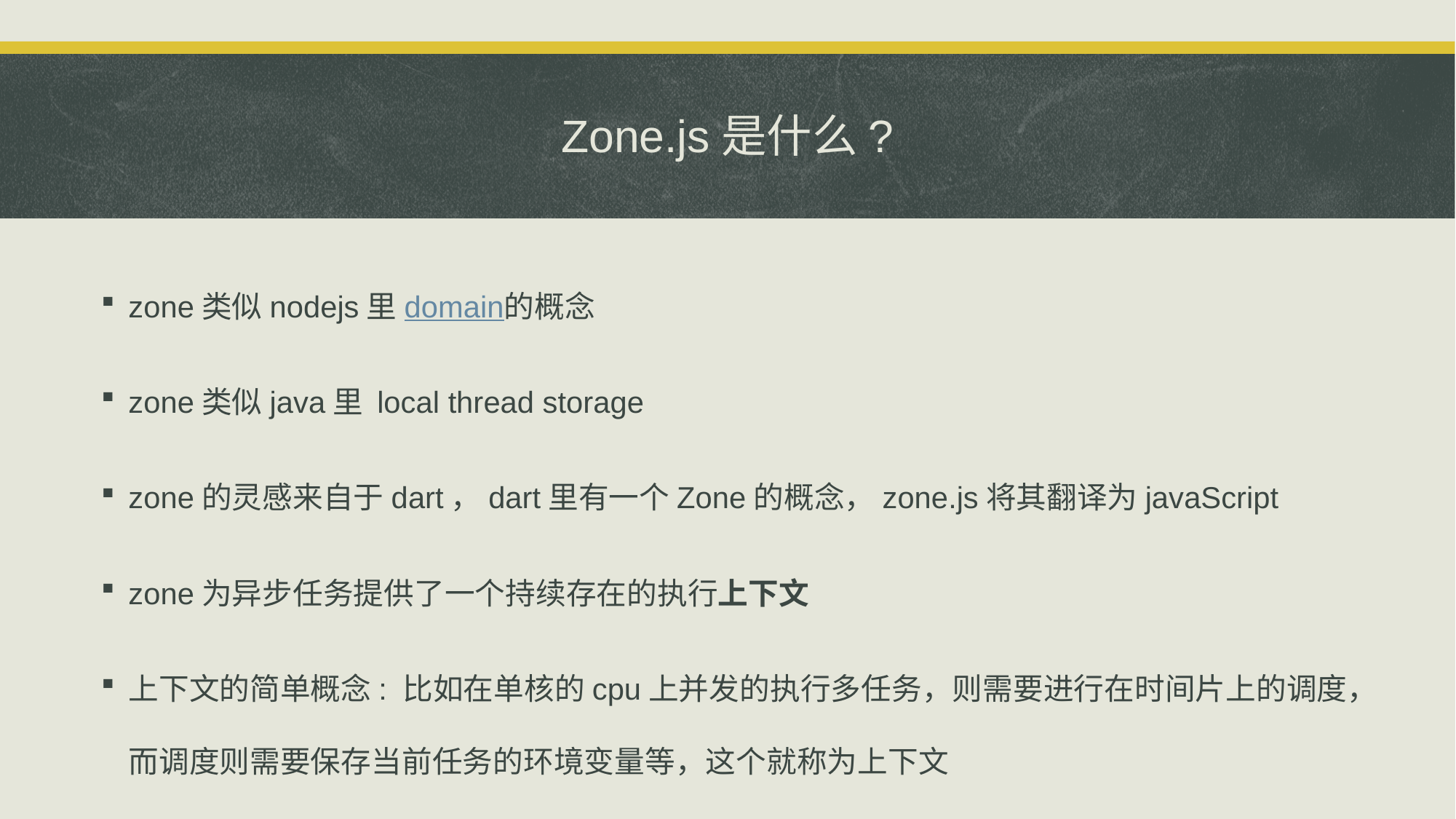

# Zone.js是什么?
zone类似nodejs里domain的概念
zone类似java里 local thread storage
zone的灵感来自于dart，dart里有一个Zone的概念，zone.js将其翻译为javaScript
zone为异步任务提供了一个持续存在的执行上下文
上下文的简单概念: 比如在单核的cpu上并发的执行多任务，则需要进行在时间片上的调度，而调度则需要保存当前任务的环境变量等，这个就称为上下文